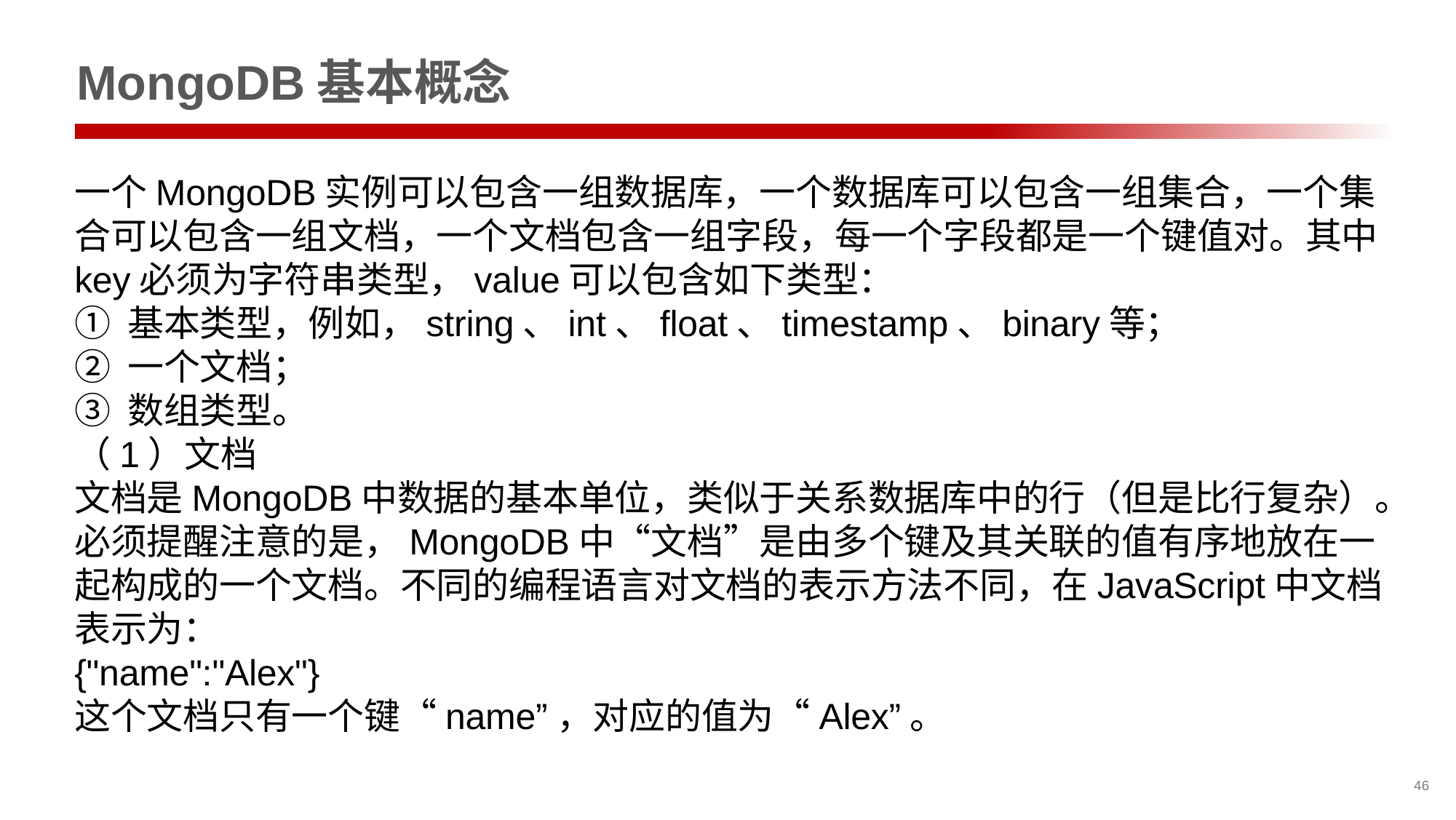

# MongoDB基本概念

一个MongoDB实例可以包含一组数据库，一个数据库可以包含一组集合，一个集合可以包含一组文档，一个文档包含一组字段，每一个字段都是一个键值对。其中key必须为字符串类型，value可以包含如下类型：
① 基本类型，例如，string、int、float、timestamp、binary等；
② 一个文档；
③ 数组类型。
（1）文档
文档是MongoDB中数据的基本单位，类似于关系数据库中的行（但是比行复杂）。必须提醒注意的是，MongoDB中“文档”是由多个键及其关联的值有序地放在一起构成的一个文档。不同的编程语言对文档的表示方法不同，在JavaScript中文档表示为：
{"name":"Alex"}
这个文档只有一个键“name”，对应的值为“Alex”。
46